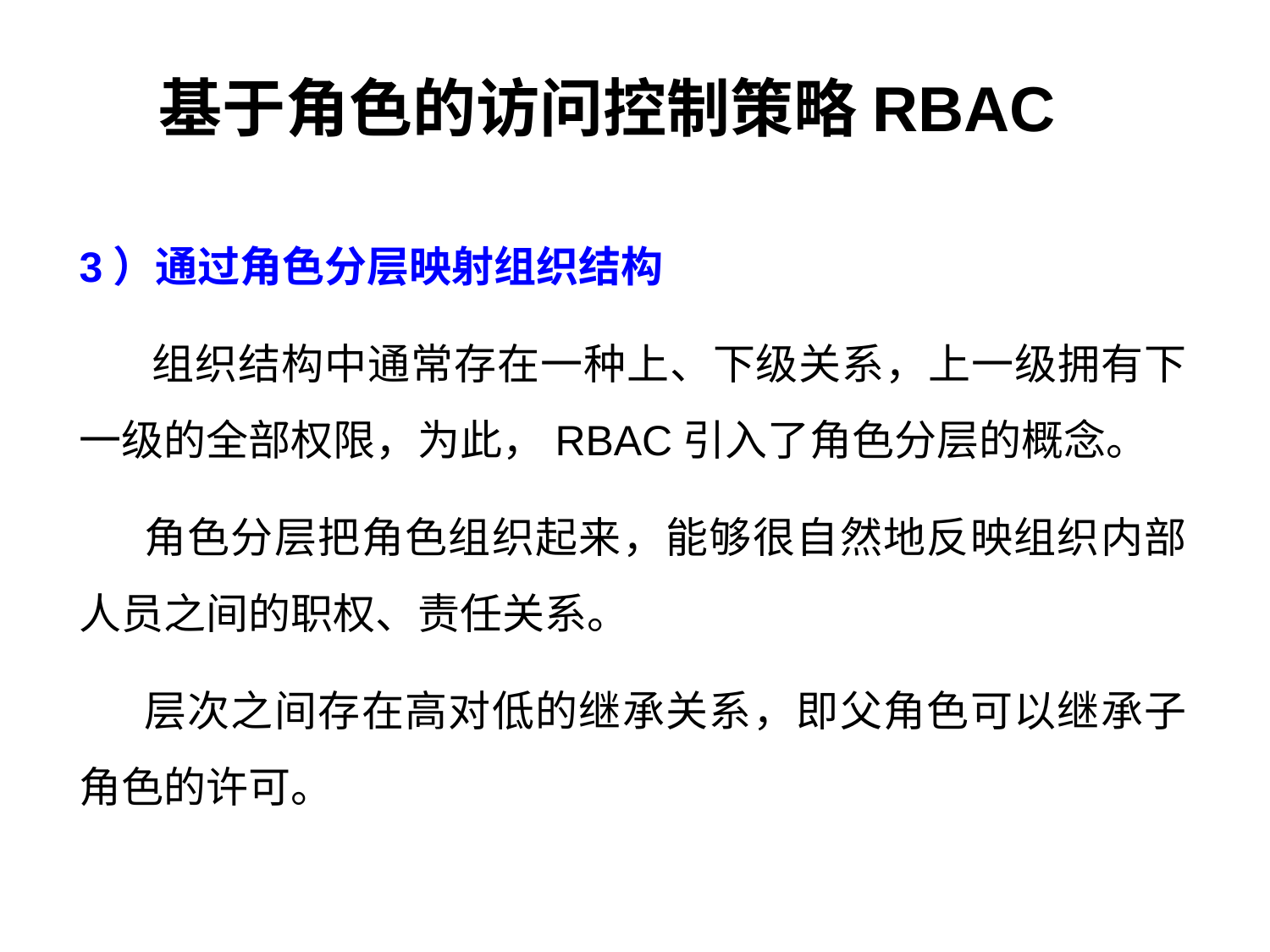

# 基于角色的访问控制策略RBAC
3）通过角色分层映射组织结构
      组织结构中通常存在一种上、下级关系，上一级拥有下一级的全部权限，为此，RBAC引入了角色分层的概念。
     角色分层把角色组织起来，能够很自然地反映组织内部人员之间的职权、责任关系。
     层次之间存在高对低的继承关系，即父角色可以继承子角色的许可。